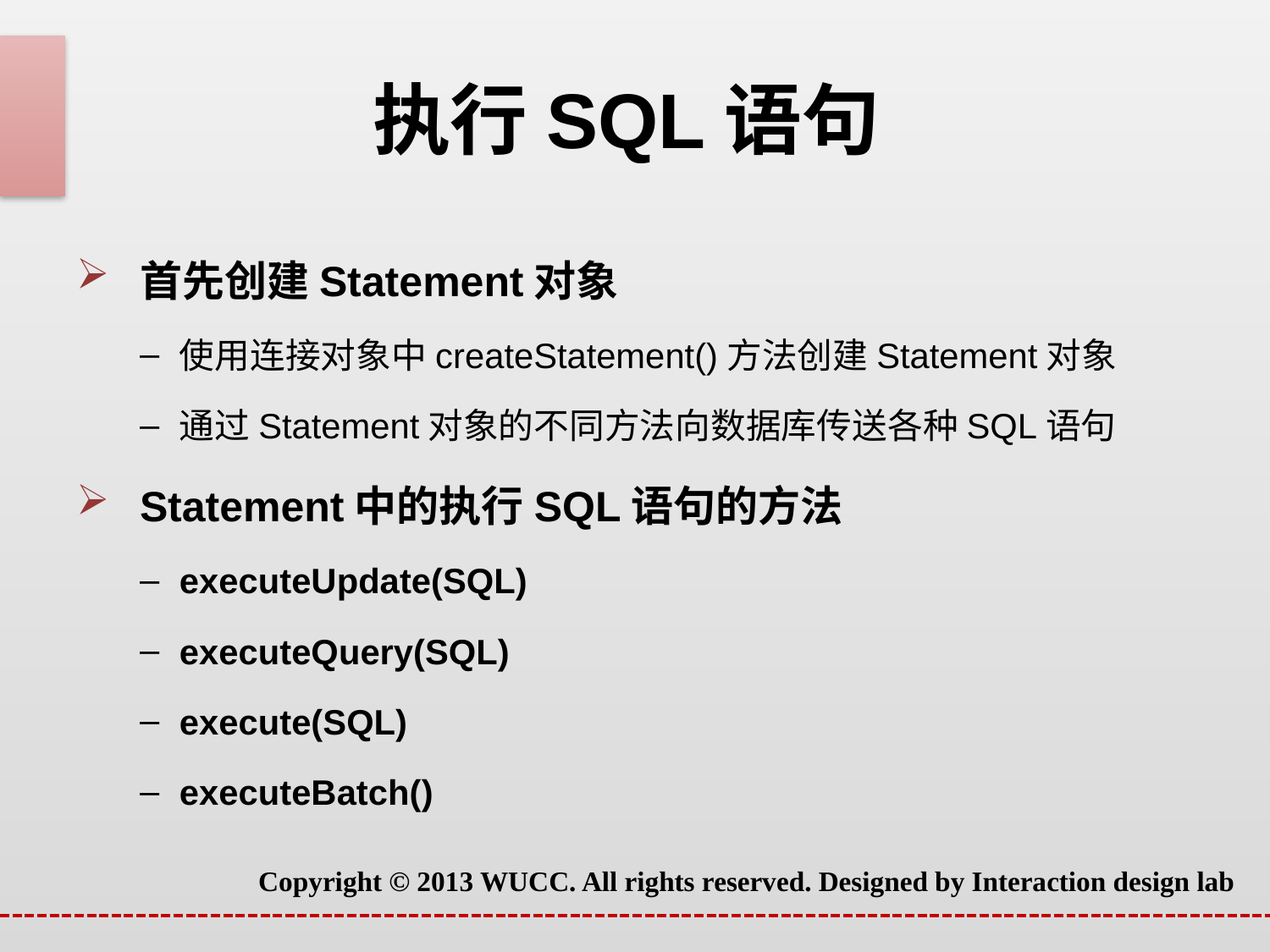

# 执行SQL语句
首先创建Statement对象
使用连接对象中createStatement()方法创建Statement对象
通过Statement对象的不同方法向数据库传送各种SQL语句
Statement中的执行SQL语句的方法
executeUpdate(SQL)
executeQuery(SQL)
execute(SQL)
executeBatch()